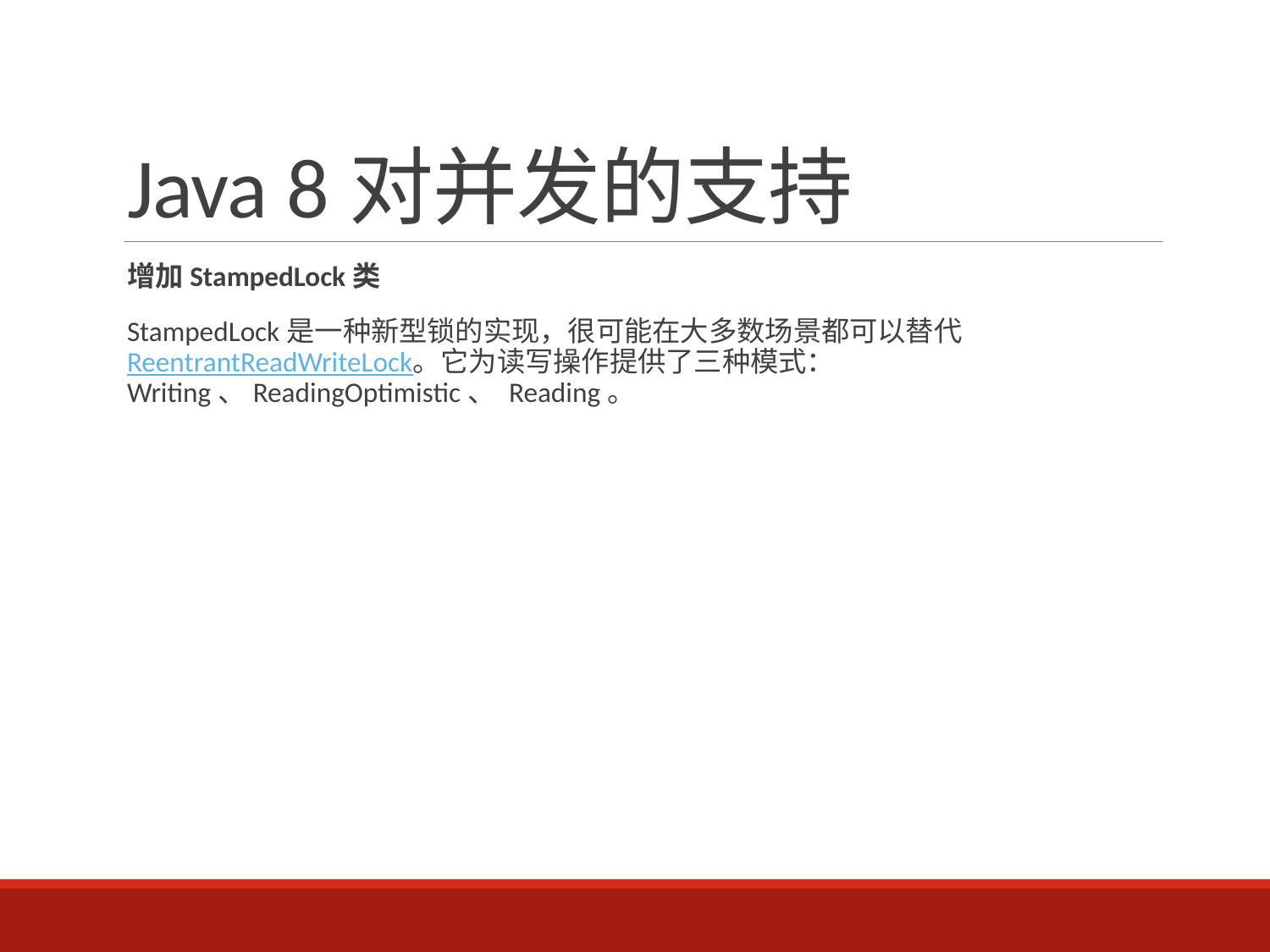

# Java 8对并发的支持

增加StampedLock类
StampedLock是一种新型锁的实现，很可能在大多数场景都可以替代ReentrantReadWriteLock。它为读写操作提供了三种模式：Writing、ReadingOptimistic、 Reading。